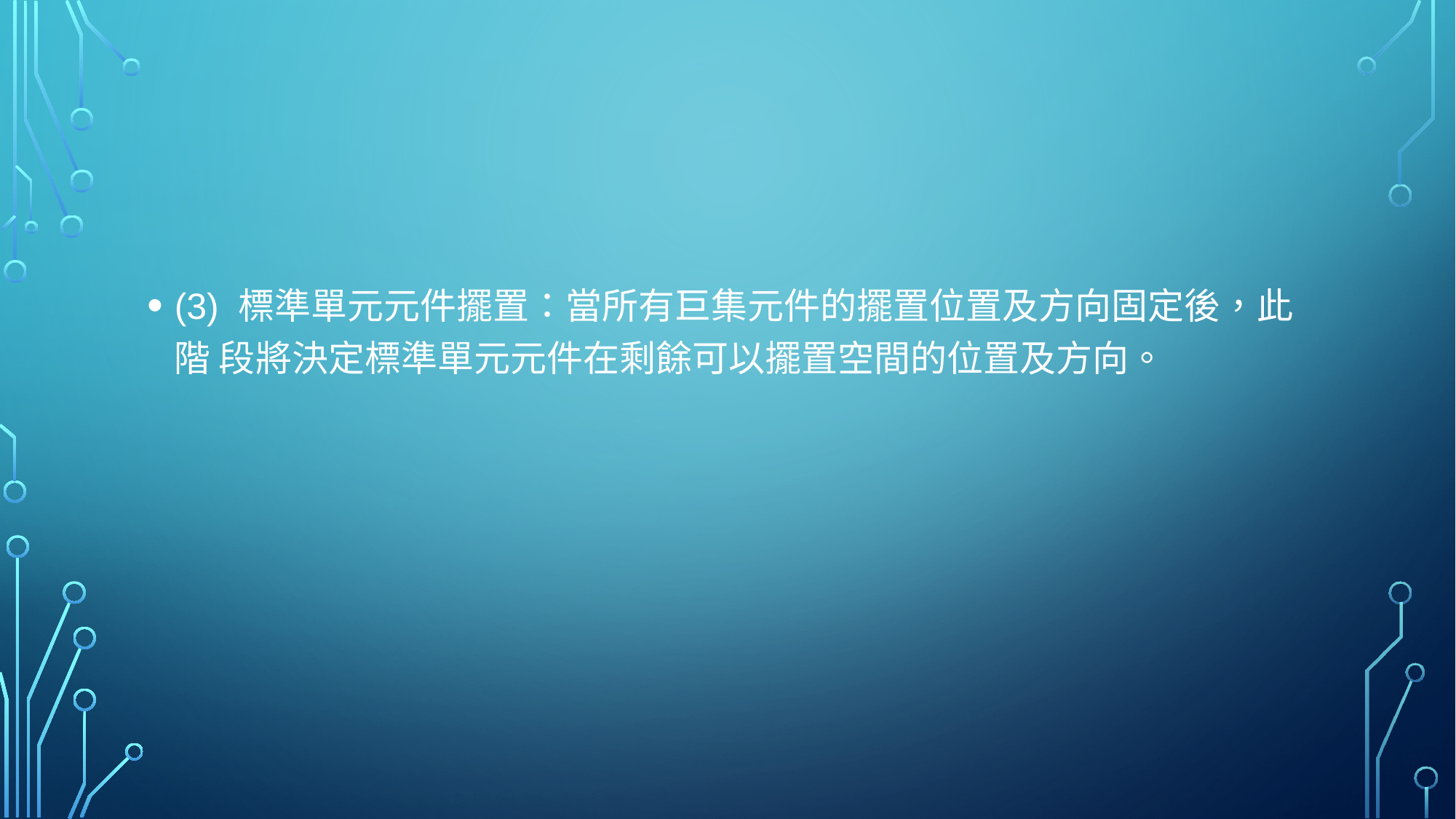

#
(3) 標準單元元件擺置：當所有巨集元件的擺置位置及方向固定後，此階 段將決定標準單元元件在剩餘可以擺置空間的位置及方向。